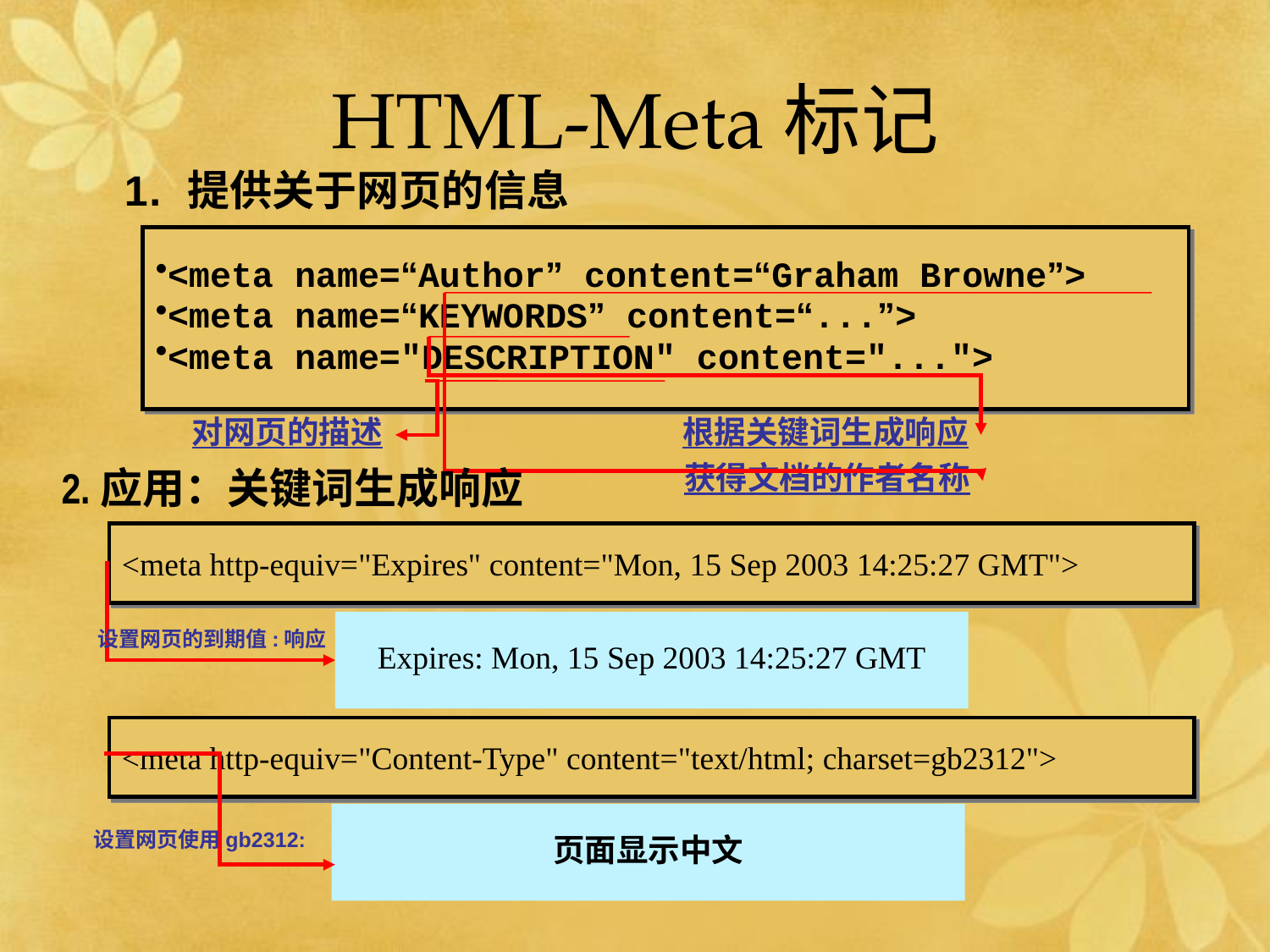

# HTML-Meta标记
提供关于网页的信息
<meta name=“Author” content=“Graham Browne”>
<meta name=“KEYWORDS” content=“...”>
<meta name="DESCRIPTION" content="...">

对网页的描述
根据关键词生成响应
获得文档的作者名称
2.应用：关键词生成响应
<meta http-equiv="Expires" content="Mon, 15 Sep 2003 14:25:27 GMT">
设置网页的到期值:响应
Expires: Mon, 15 Sep 2003 14:25:27 GMT
<meta http-equiv="Content-Type" content="text/html; charset=gb2312">
设置网页使用gb2312:
页面显示中文